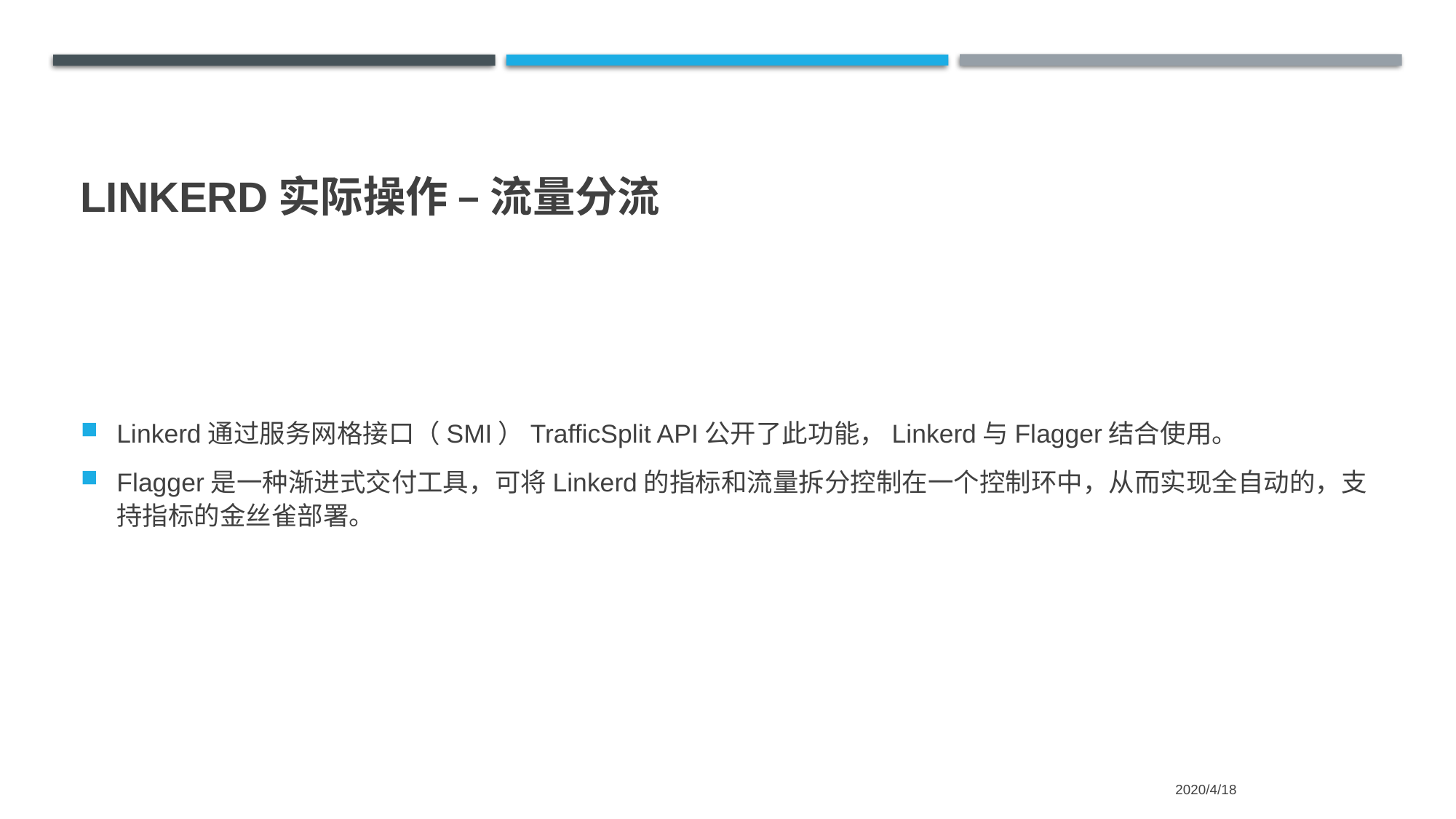

# Linkerd实际操作 – 流量分流
Linkerd通过服务网格接口（SMI）TrafficSplit API公开了此功能，Linkerd与Flagger结合使用。
Flagger是一种渐进式交付工具，可将Linkerd的指标和流量拆分控制在一个控制环中，从而实现全自动的，支持指标的金丝雀部署。

2020/4/18